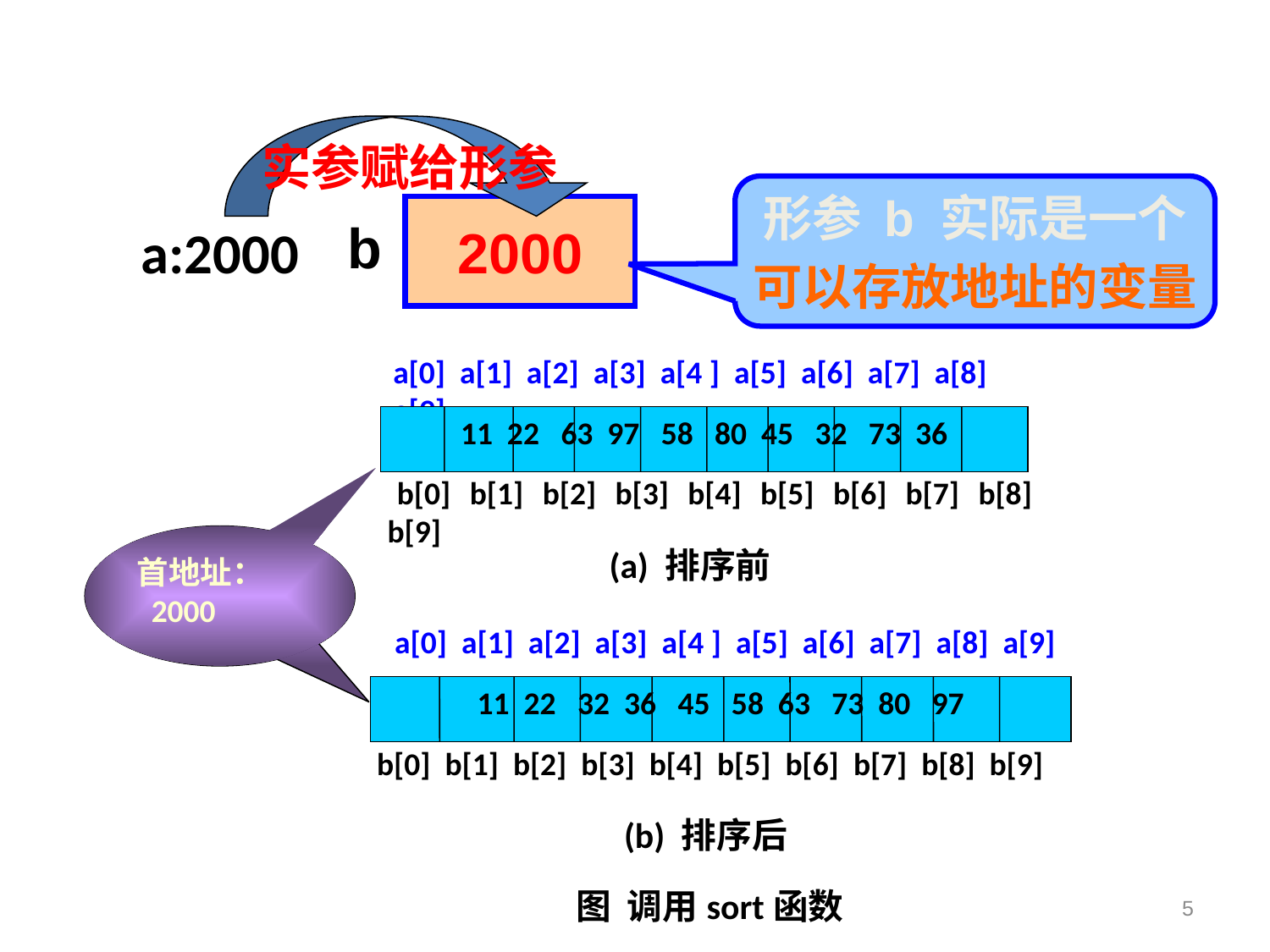

实参赋给形参
形参 b 实际是一个
可以存放地址的变量
2000
a:2000
b
a[0]  a[1]  a[2]  a[3]  a[4 ]  a[5]  a[6]  a[7]  a[8]  a[9]

11  22   63  97   58   80  45   32   73  36

 b[0]  b[1]  b[2]  b[3]  b[4]  b[5]  b[6]  b[7]  b[8]  b[9]
(a) 排序前
首地址：
  2000

首地址：
  2000

a[0]  a[1]  a[2]  a[3]  a[4 ]  a[5]  a[6]  a[7]  a[8]  a[9]
11  22   32  36   45   58  63   73  80   97

b[0]  b[1]  b[2]  b[3]  b[4]  b[5]  b[6]  b[7]  b[8]  b[9]
(b) 排序后
图  调用sort函数
5